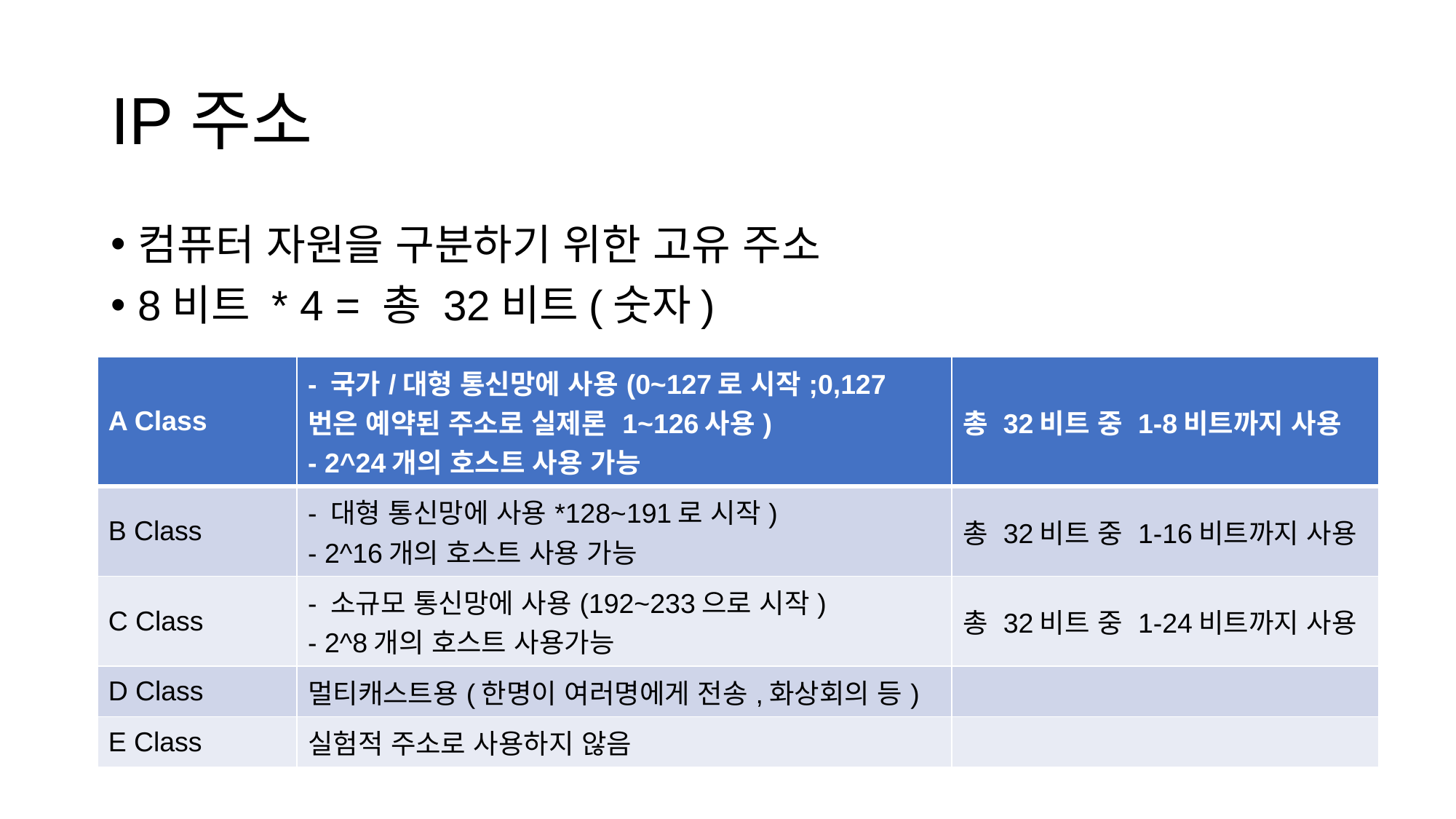

# IP주소
컴퓨터 자원을 구분하기 위한 고유 주소
8비트 * 4 = 총 32비트(숫자)

| A Class | - 국가/대형 통신망에 사용(0~127로 시작;0,127번은 예약된 주소로 실제론 1~126사용) - 2^24개의 호스트 사용 가능 | 총 32비트 중 1-8비트까지 사용 |
| --- | --- | --- |
| B Class | - 대형 통신망에 사용\*128~191로 시작) - 2^16개의 호스트 사용 가능 | 총 32비트 중 1-16비트까지 사용 |
| C Class | - 소규모 통신망에 사용(192~233으로 시작) - 2^8개의 호스트 사용가능 | 총 32비트 중 1-24비트까지 사용 |
| D Class | 멀티캐스트용(한명이 여러명에게 전송,화상회의 등) |  |
| E Class | 실험적 주소로 사용하지 않음 |  |